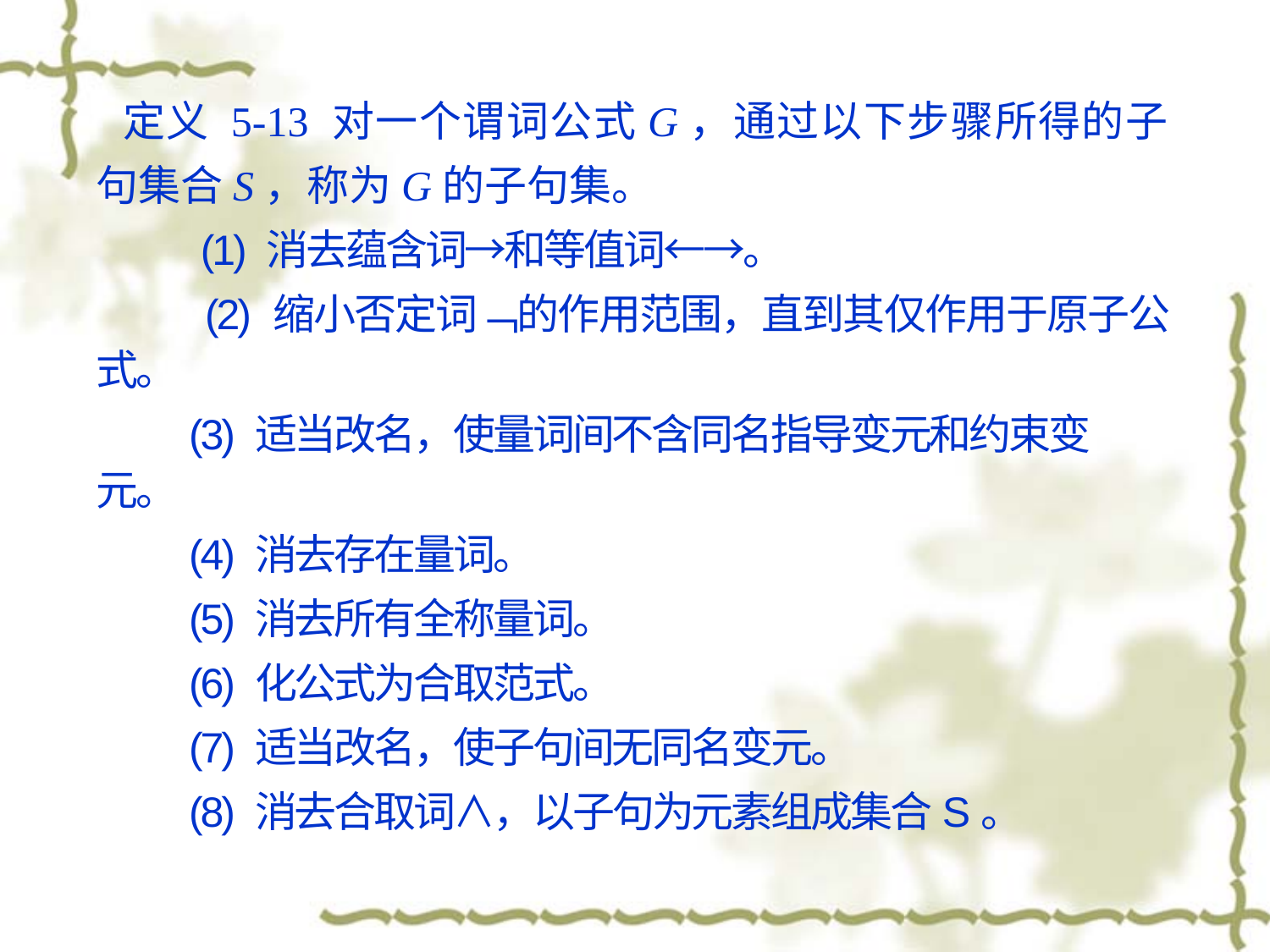

定义 5-13 对一个谓词公式G，通过以下步骤所得的子句集合S，称为G的子句集。
      (1) 消去蕴含词→和等值词←→。
               (2) 缩小否定词﹁的作用范围，直到其仅作用于原子公式。
               (3) 适当改名，使量词间不含同名指导变元和约束变元。
               (4) 消去存在量词。
               (5) 消去所有全称量词。
               (6) 化公式为合取范式。
               (7) 适当改名，使子句间无同名变元。
               (8) 消去合取词∧，以子句为元素组成集合S。